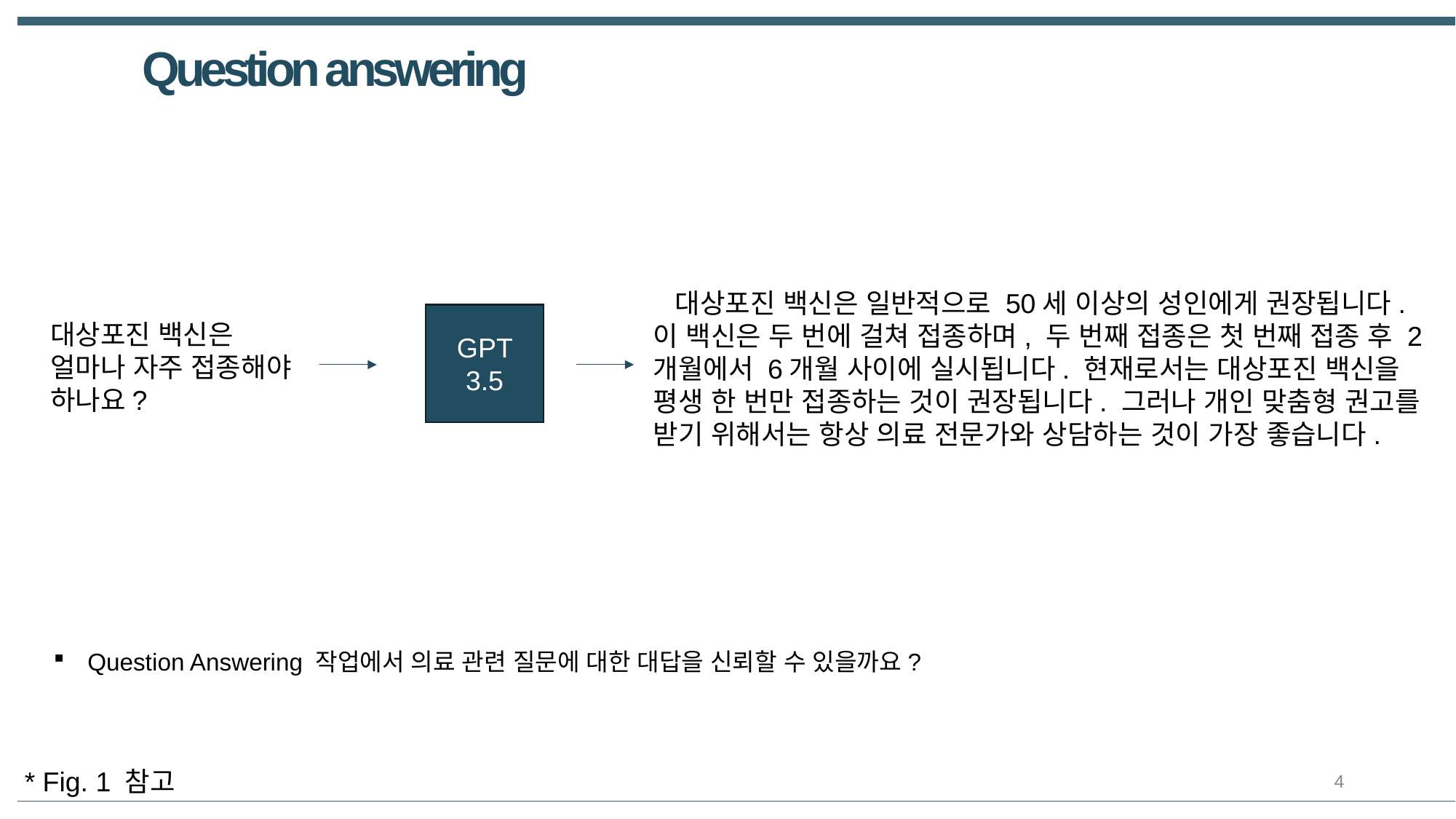

Question answering
  대상포진 백신은 일반적으로 50세 이상의 성인에게 권장됩니다. 이 백신은 두 번에 걸쳐 접종하며, 두 번째 접종은 첫 번째 접종 후 2개월에서 6개월 사이에 실시됩니다. 현재로서는 대상포진 백신을 평생 한 번만 접종하는 것이 권장됩니다. 그러나 개인 맞춤형 권고를 받기 위해서는 항상 의료 전문가와 상담하는 것이 가장 좋습니다.
GPT 3.5
대상포진 백신은
얼마나 자주 접종해야 하나요?
Question Answering 작업에서 의료 관련 질문에 대한 대답을 신뢰할 수 있을까요?
* Fig. 1 참고
4